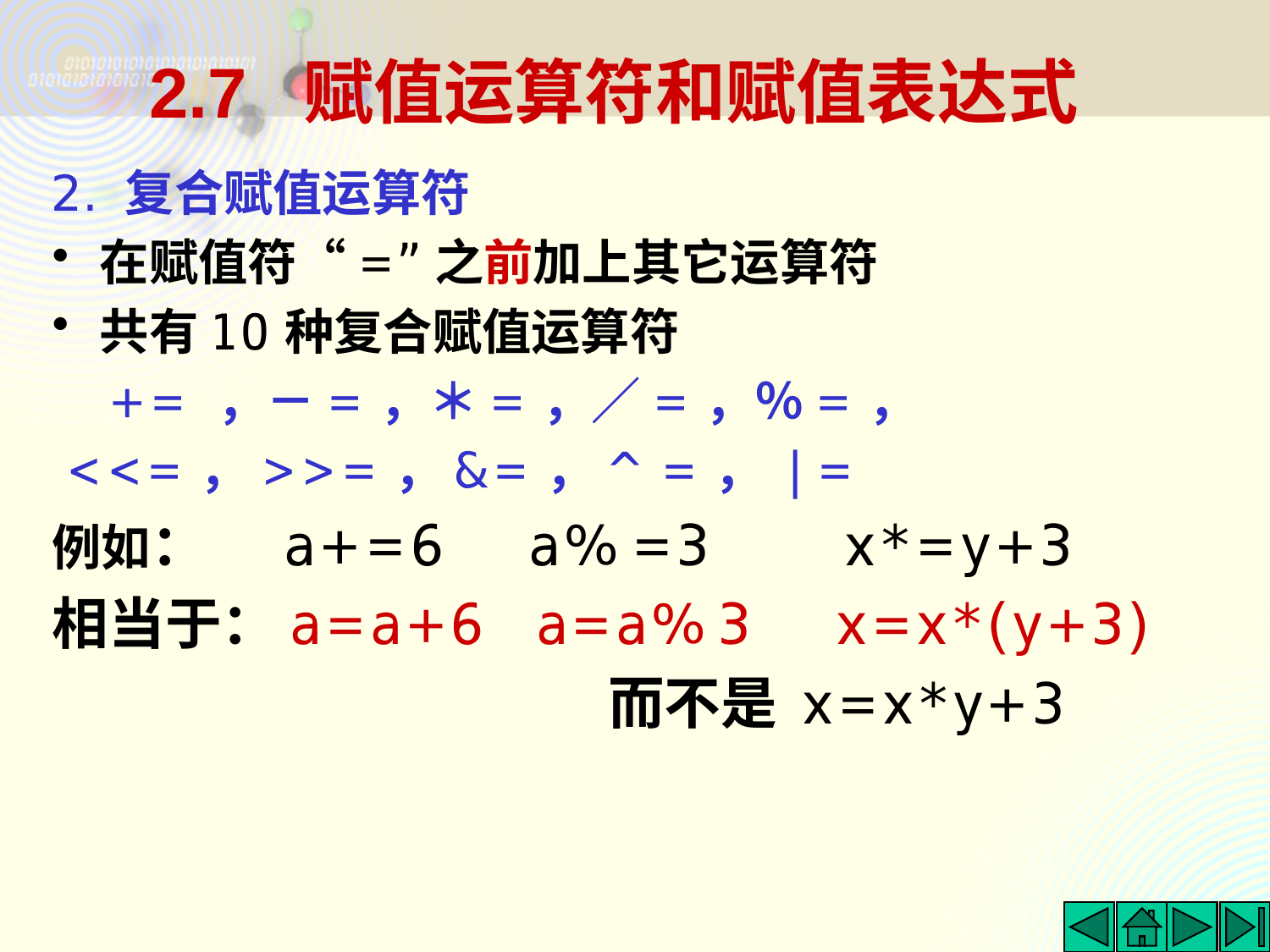

2.7  赋值运算符和赋值表达式
2. 复合赋值运算符
在赋值符“=”之前加上其它运算符
共有10种复合赋值运算符
    += ，－=，＊=，／=，％=，
 <<=，>>=，&=，^ =， |=
例如：     a+=6     a%=3        x*=y+3
相当于：a=a+6   a=a%3     x=x*(y+3)
                                          而不是 x=x*y+3